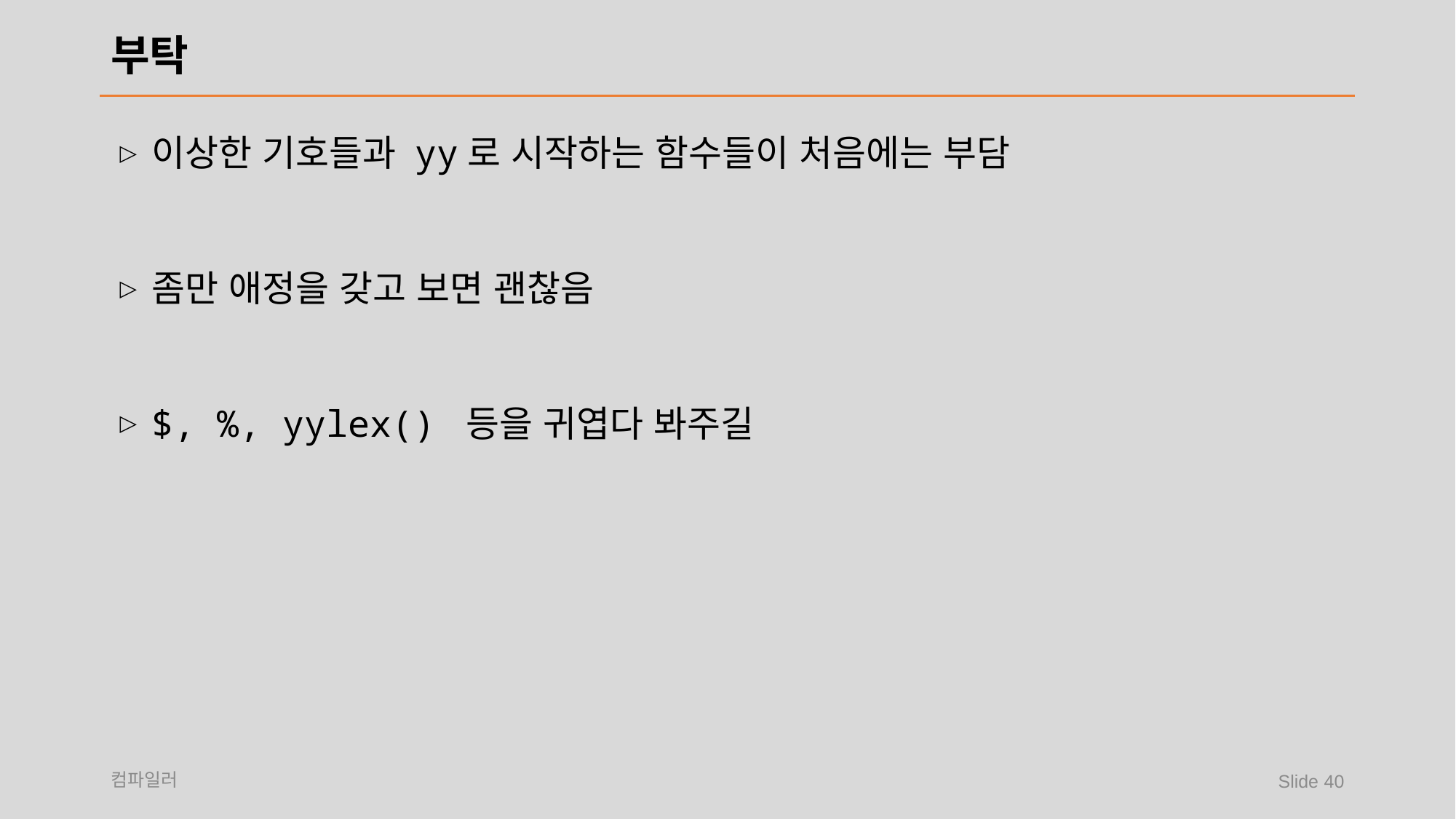

# 부탁
이상한 기호들과 yy로 시작하는 함수들이 처음에는 부담

좀만 애정을 갖고 보면 괜찮음

$, %, yylex() 등을 귀엽다 봐주길

컴파일러
Slide 40